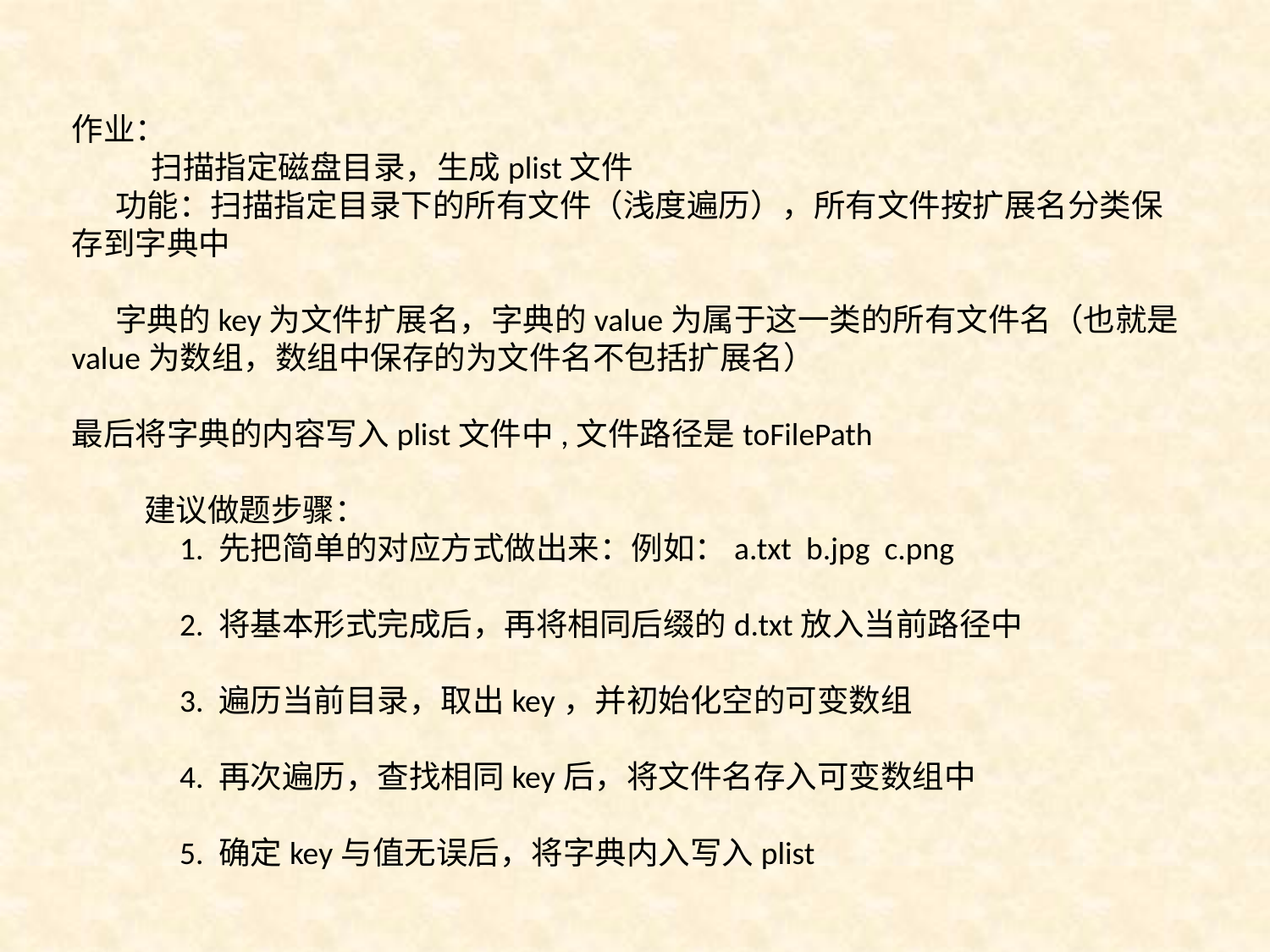

作业：
          扫描指定磁盘目录，生成plist文件
     功能：扫描指定目录下的所有文件（浅度遍历），所有文件按扩展名分类保存到字典中

     字典的key为文件扩展名，字典的value为属于这一类的所有文件名（也就是value为数组，数组中保存的为文件名不包括扩展名）

最后将字典的内容写入plist文件中,文件路径是toFilePath

         建议做题步骤：
               1. 先把简单的对应方式做出来：例如：a.txt  b.jpg  c.png

               2. 将基本形式完成后，再将相同后缀的d.txt放入当前路径中

               3. 遍历当前目录，取出key，并初始化空的可变数组

               4. 再次遍历，查找相同key后，将文件名存入可变数组中

               5. 确定key与值无误后，将字典内入写入plist